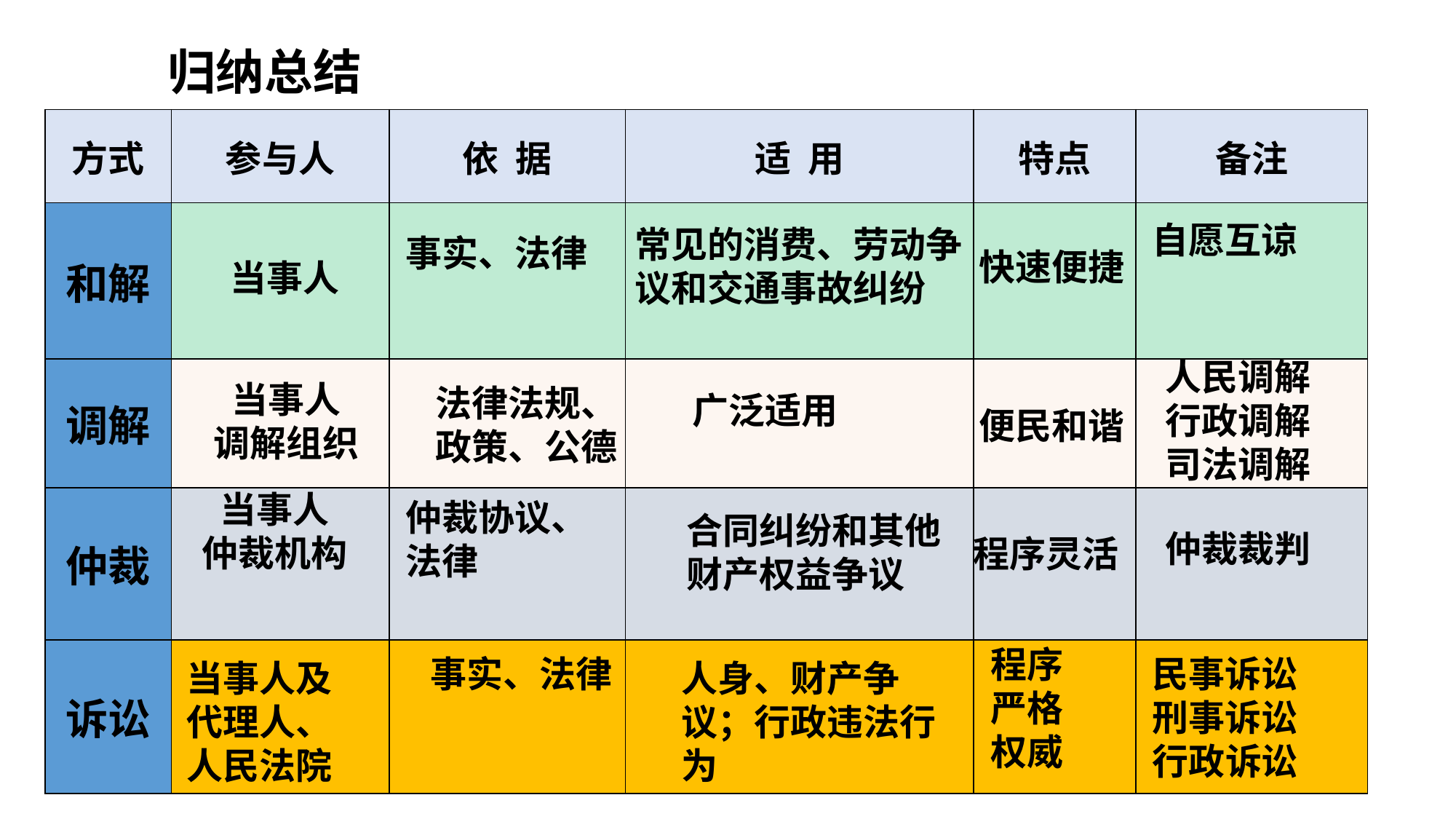

归纳总结
| 方式 | 参与人 | 依 据 | 适 用 | 特点 | 备注 |
| --- | --- | --- | --- | --- | --- |
| 和解 |  |  |  |  |  |
| 调解 |  |  |  |  |  |
| 仲裁 |  |  |  |  |  |
| 诉讼 |  |  |  |  |  |
自愿互谅
常见的消费、劳动争议和交通事故纠纷
事实、法律
快速便捷
当事人
人民调解
行政调解
司法调解
当事人
调解组织
法律法规、政策、公德
广泛适用

便民和谐
当事人
仲裁机构
仲裁协议、
法律
合同纠纷和其他财产权益争议

仲裁裁判
程序灵活
程序
严格
权威
事实、法律
民事诉讼
刑事诉讼
行政诉讼
人身、财产争议；行政违法行为

当事人及代理人、人民法院